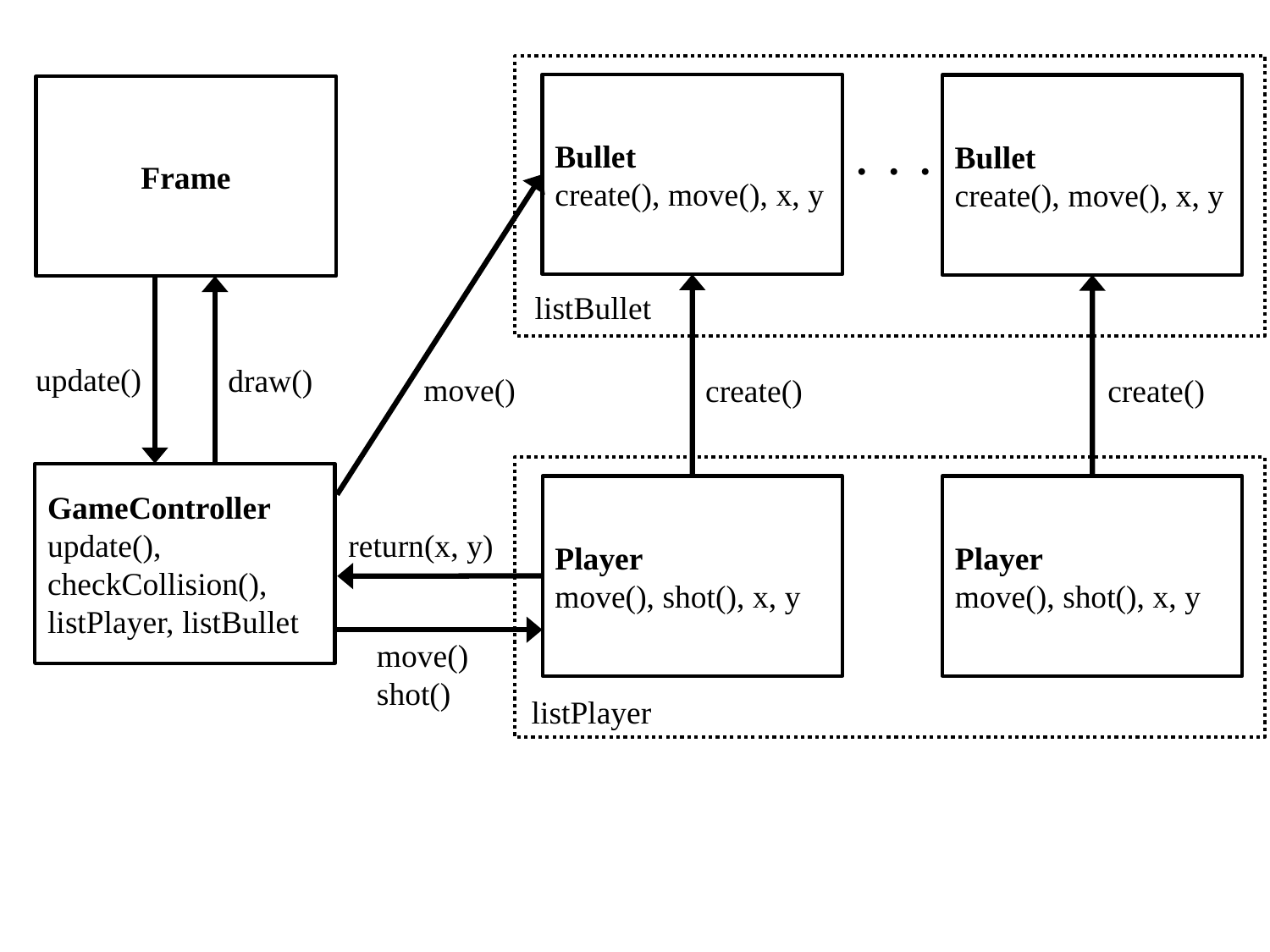

Bullet
create(), move(), x, y
Bullet
create(), move(), x, y
Frame
・・・
listBullet
update()
draw()
move()
create()
create()

GameController
update(), checkCollision(),
listPlayer, listBullet
Player
move(), shot(), x, y
Player
move(), shot(), x, y
return(x, y)
move()
shot()
listPlayer